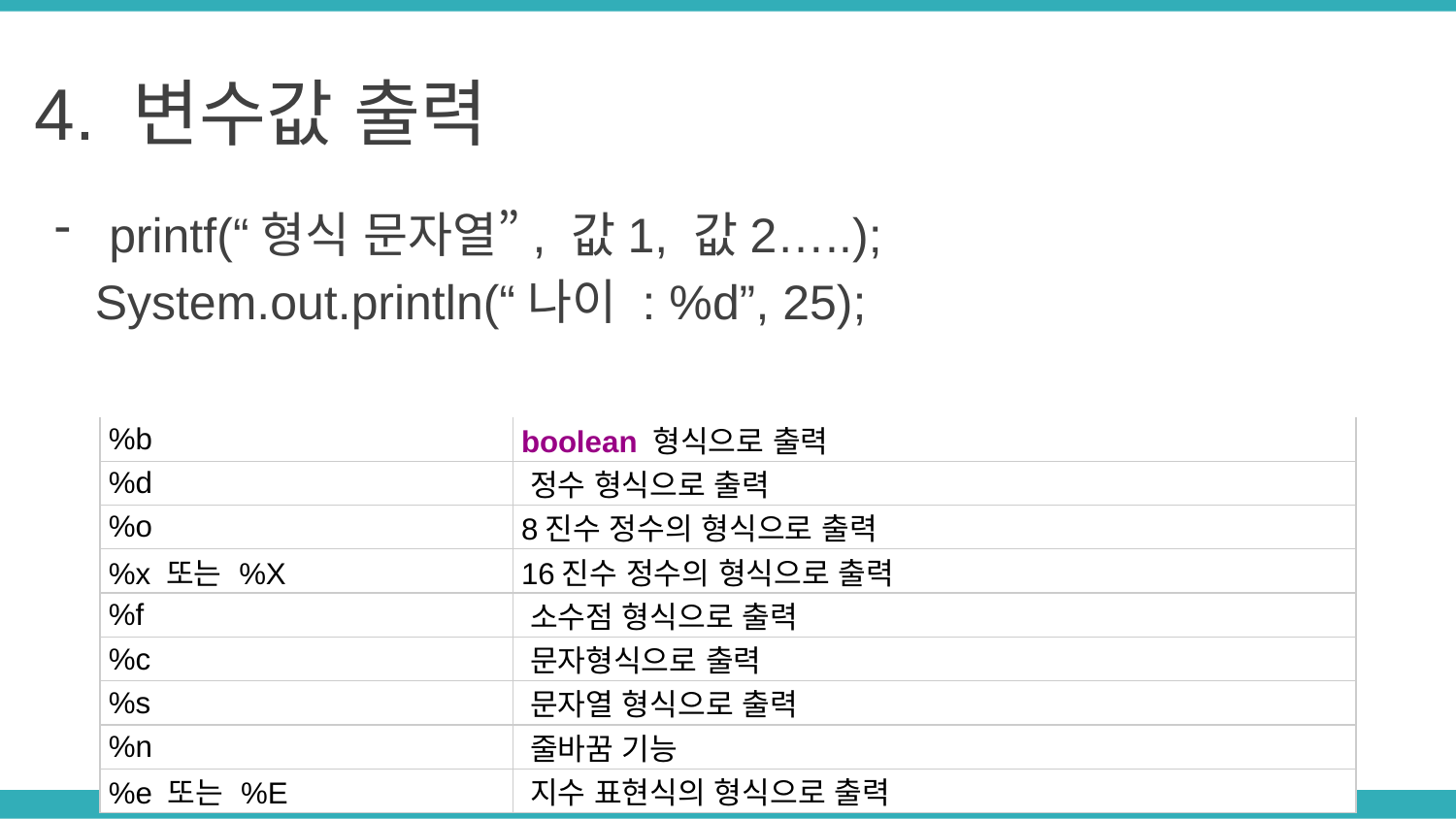

4. 변수값 출력
printf(“형식 문자열”, 값1, 값2…..);
   System.out.println(“나이 : %d”, 25);
| %b | boolean 형식으로 출력 |
| --- | --- |
| %d | 정수 형식으로 출력 |
| %o | 8진수 정수의 형식으로 출력 |
| %x 또는 %X | 16진수 정수의 형식으로 출력 |
| %f | 소수점 형식으로 출력 |
| %c | 문자형식으로 출력 |
| %s | 문자열 형식으로 출력 |
| %n | 줄바꿈 기능 |
| %e 또는 %E | 지수 표현식의 형식으로 출력 |